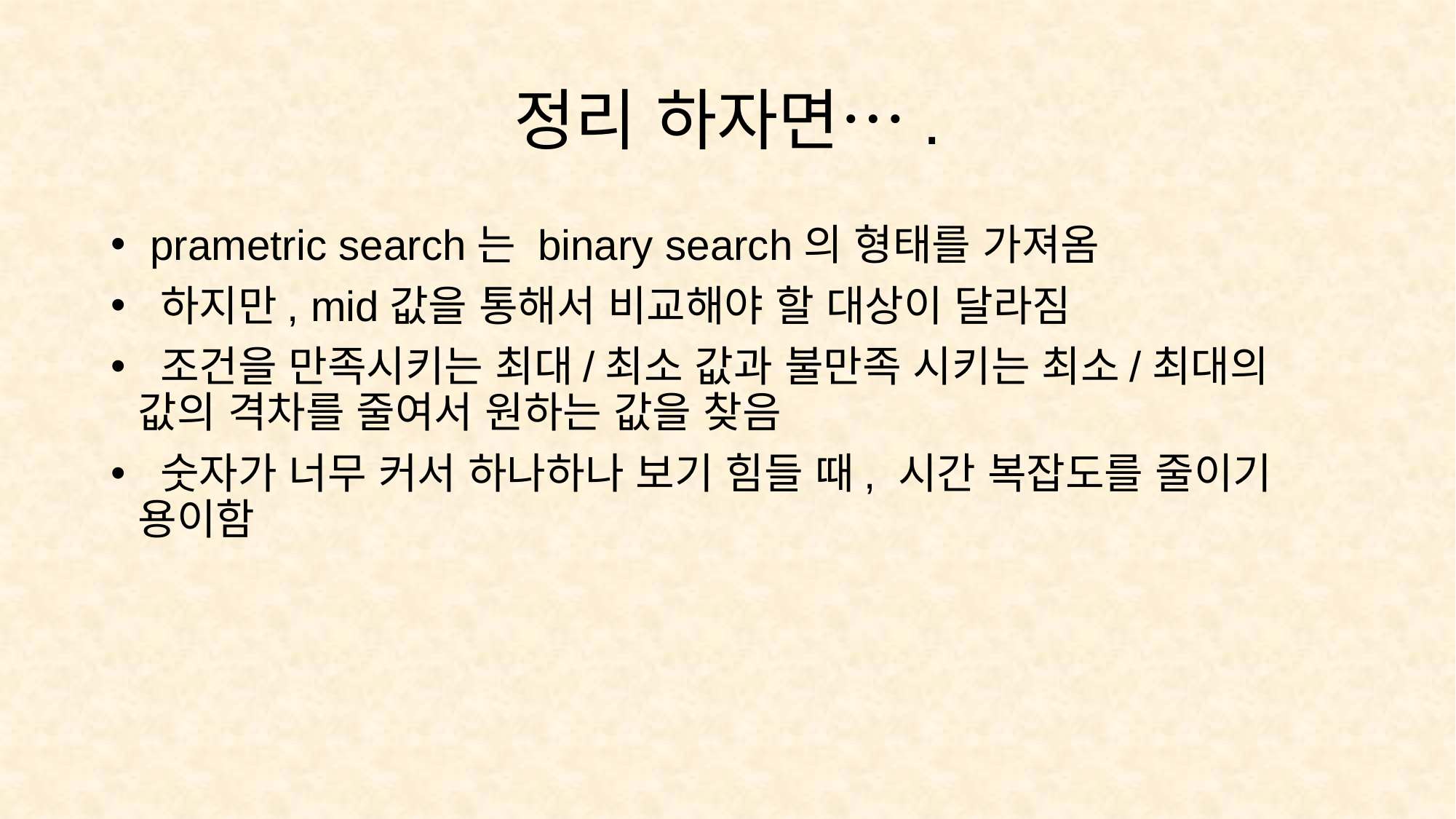

# 정리 하자면….
 prametric search는 binary search의 형태를 가져옴
 하지만, mid값을 통해서 비교해야 할 대상이 달라짐
 조건을 만족시키는 최대/최소 값과 불만족 시키는 최소/최대의 값의 격차를 줄여서 원하는 값을 찾음
 숫자가 너무 커서 하나하나 보기 힘들 때, 시간 복잡도를 줄이기 용이함